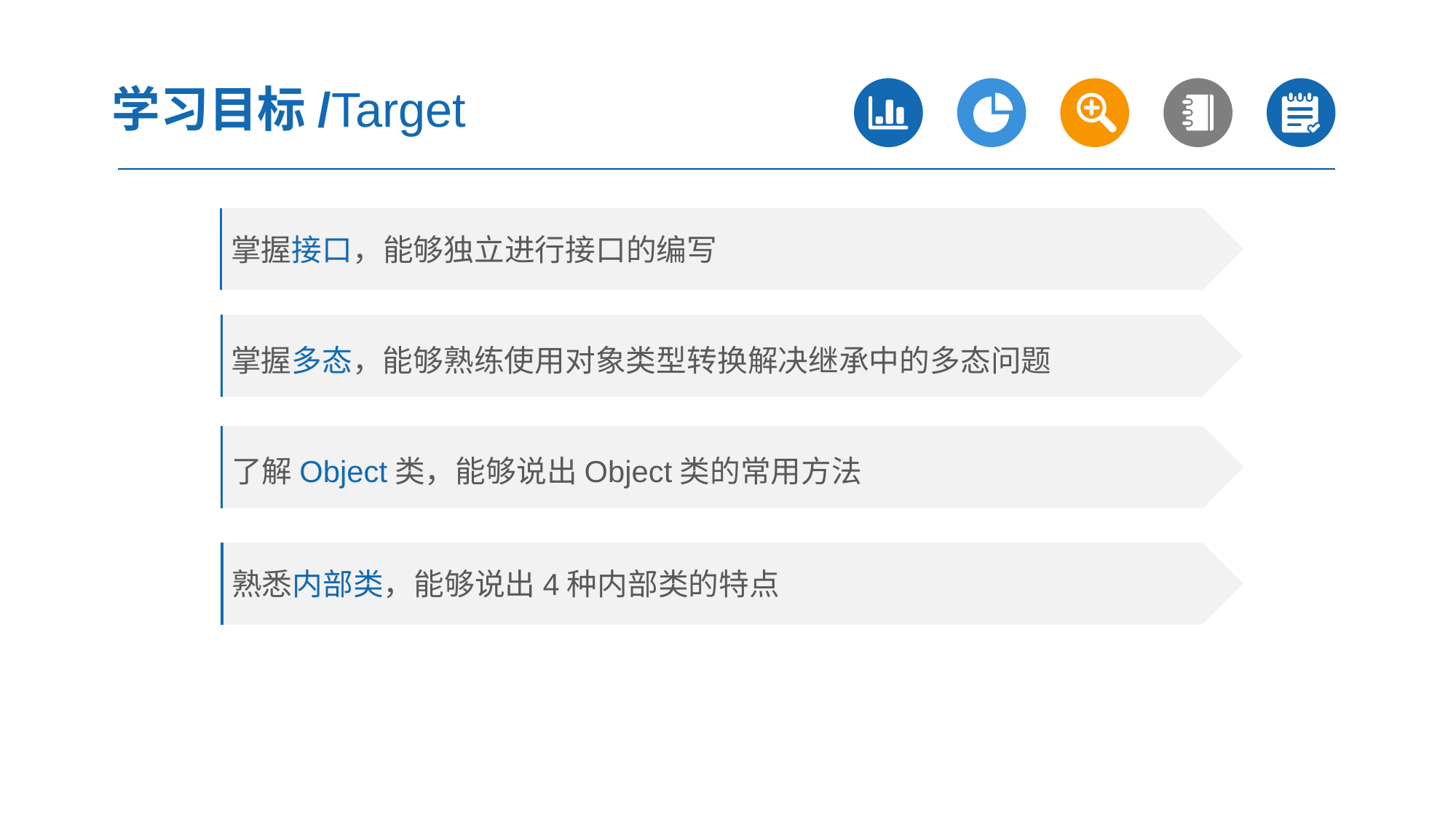

学习目标/Target
掌握接口，能够独立进行接口的编写

掌握多态，能够熟练使用对象类型转换解决继承中的多态问题

了解Object类，能够说出Object类的常用方法

熟悉内部类，能够说出4种内部类的特点